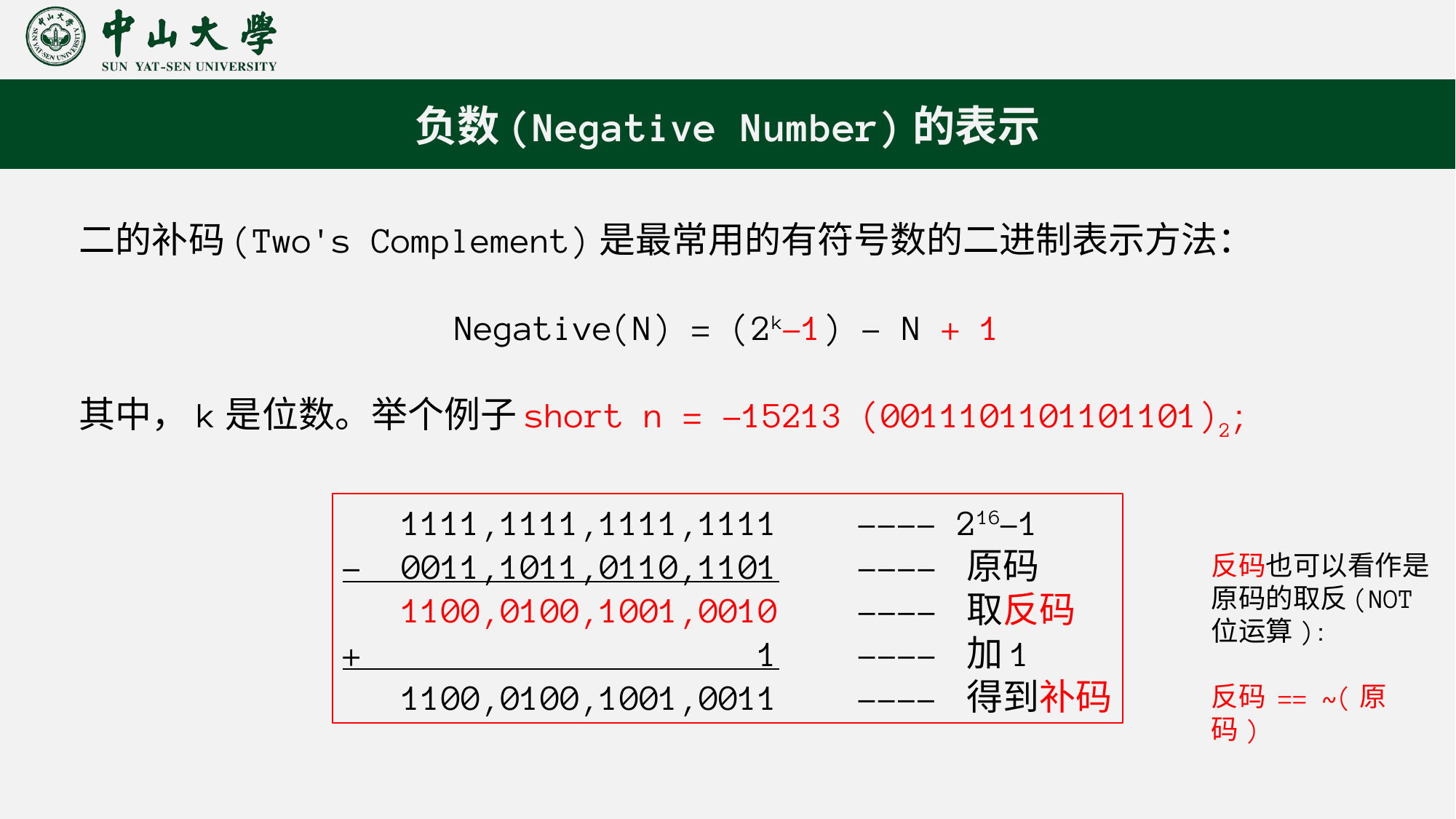

负数(Negative Number)的表示
二的补码(Two's Complement)是最常用的有符号数的二进制表示方法：

Negative(N) = (2k-1) - N + 1

其中，k是位数。举个例子short n = -15213 (0011101101101101)2;

   1111,1111,1111,1111    ---- 216-1
-  0011,1011,0110,1101    ---- 原码
   1100,0100,1001,0010    ---- 取反码
+                    1    ---- 加1
   1100,0100,1001,0011    ---- 得到补码
反码也可以看作是原码的取反(NOT位运算):

反码 == ~(原码)